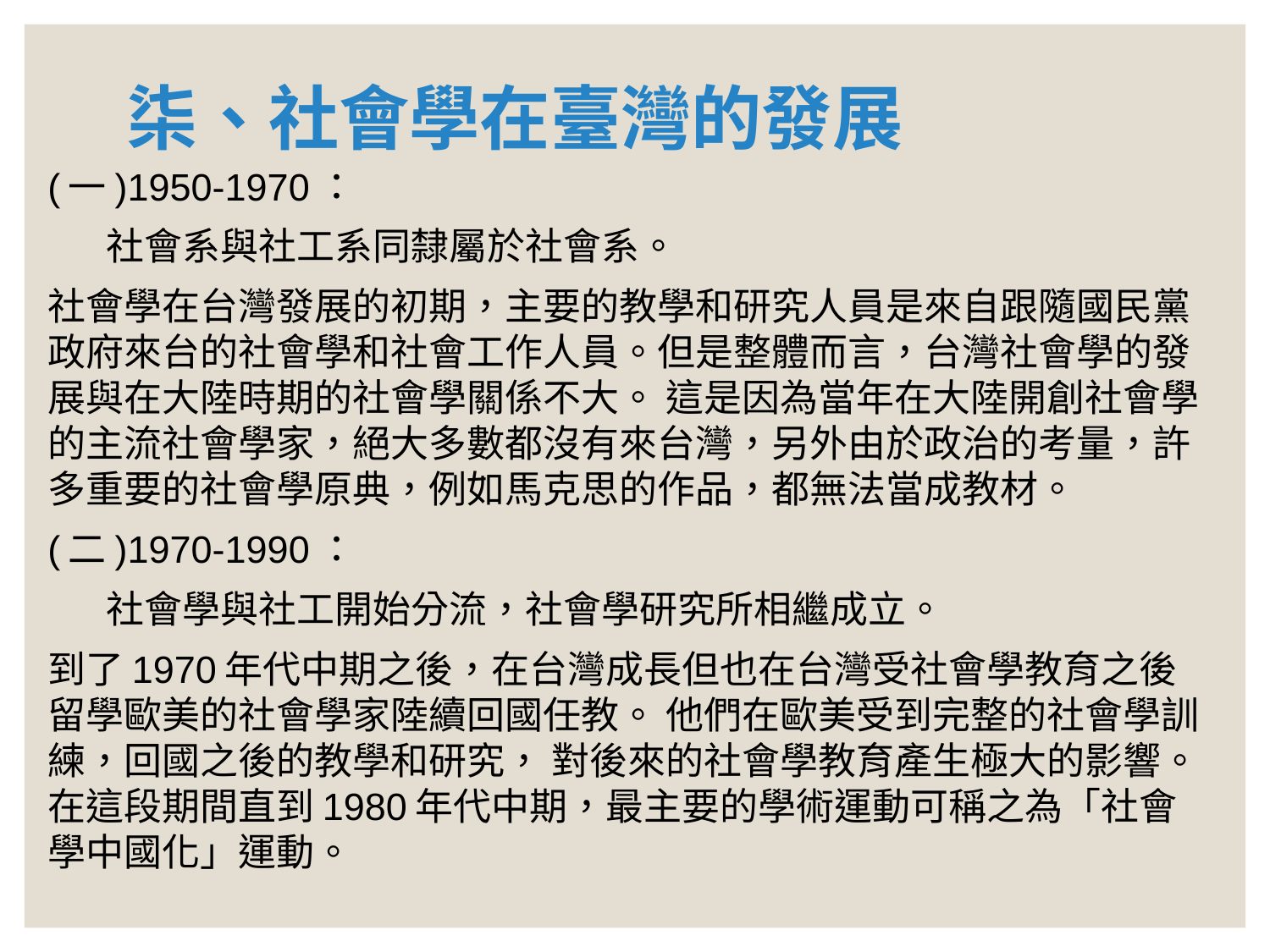

# 柒、社會學在臺灣的發展
(一)1950-1970：
      社會系與社工系同隸屬於社會系。
社會學在台灣發展的初期，主要的教學和研究人員是來自跟隨國民黨政府來台的社會學和社會工作人員。但是整體而言，台灣社會學的發展與在大陸時期的社會學關係不大。 這是因為當年在大陸開創社會學的主流社會學家，絕大多數都沒有來台灣，另外由於政治的考量，許多重要的社會學原典，例如馬克思的作品，都無法當成教材。
(二)1970-1990：
      社會學與社工開始分流，社會學研究所相繼成立。
到了1970年代中期之後，在台灣成長但也在台灣受社會學教育之後留學歐美的社會學家陸續回國任教。 他們在歐美受到完整的社會學訓練，回國之後的教學和研究， 對後來的社會學教育產生極大的影響。在這段期間直到1980年代中期，最主要的學術運動可稱之為「社會學中國化」運動。